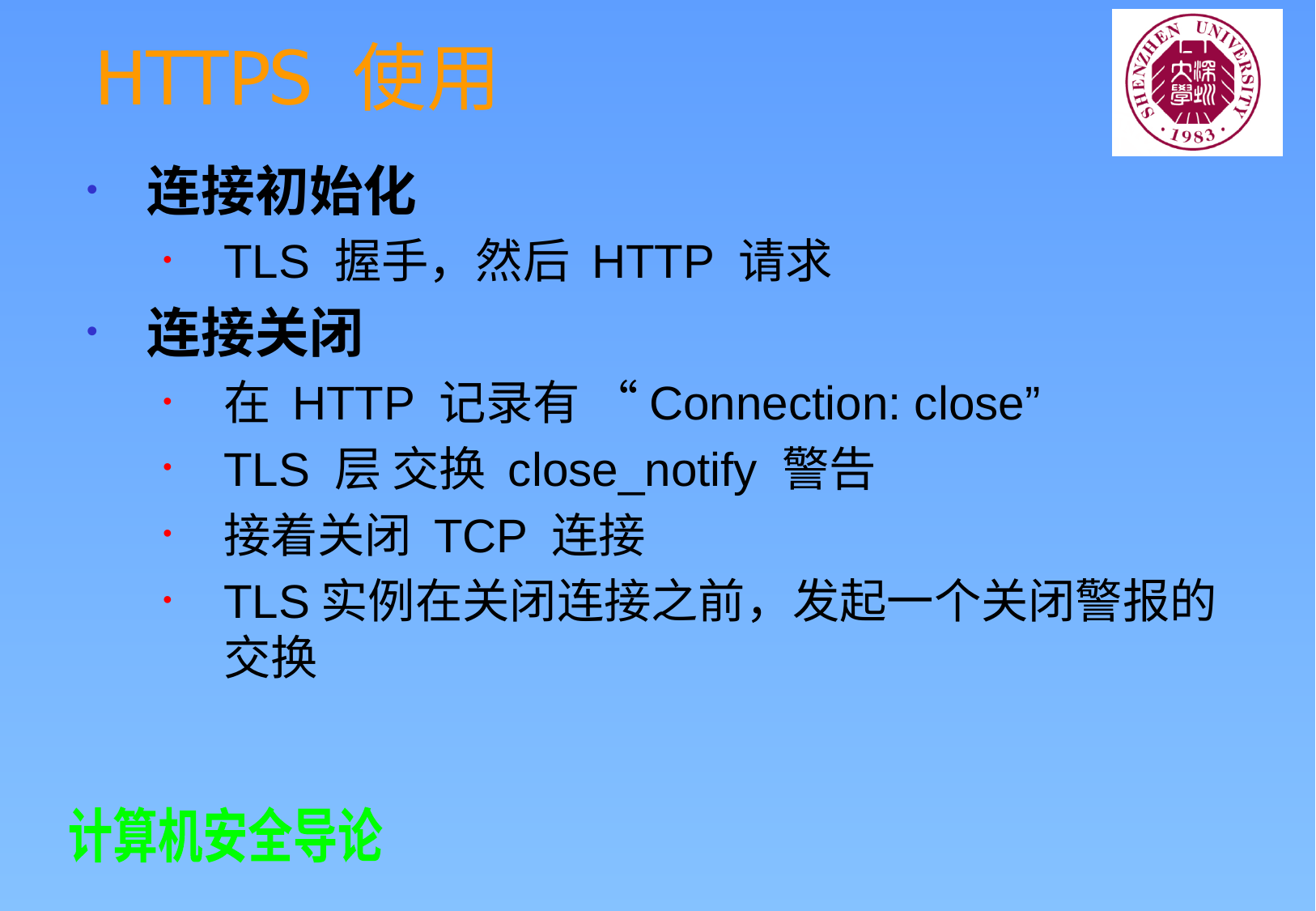

# HTTPS 使用
连接初始化
TLS 握手，然后 HTTP 请求
连接关闭
在 HTTP 记录有 “Connection: close”
TLS 层 交换 close_notify 警告
接着关闭 TCP 连接
TLS实例在关闭连接之前，发起一个关闭警报的交换